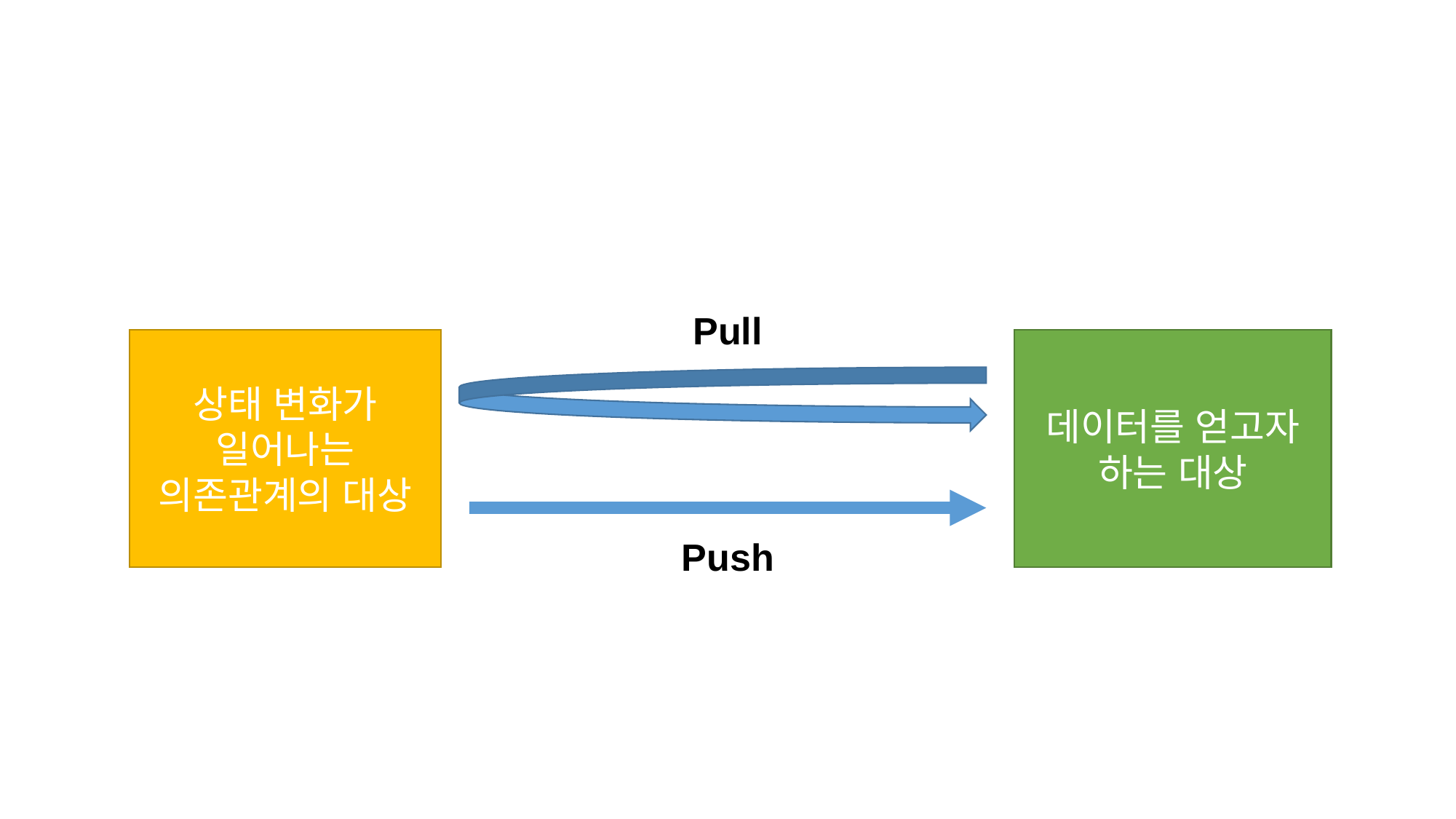

Pull
상태 변화가
일어나는
의존관계의 대상
데이터를 얻고자 하는 대상
Push